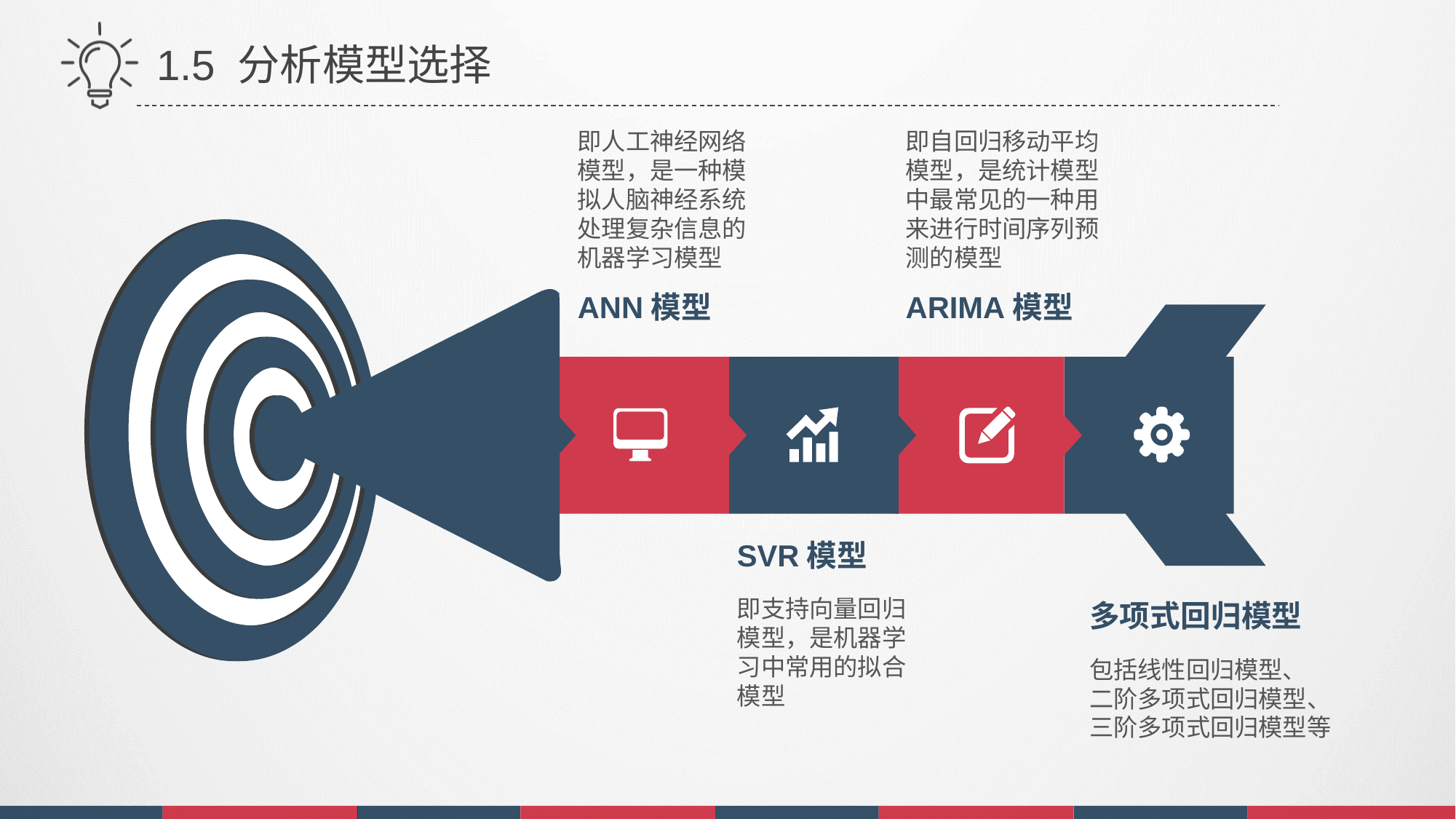

1.5 分析模型选择
即自回归移动平均模型，是统计模型中最常见的一种用来进行时间序列预测的模型
即人工神经网络模型，是一种模拟人脑神经系统处理复杂信息的机器学习模型

ARIMA模型
ANN模型

SVR模型
即支持向量回归模型，是机器学习中常用的拟合模型
多项式回归模型
包括线性回归模型、
二阶多项式回归模型、
三阶多项式回归模型等